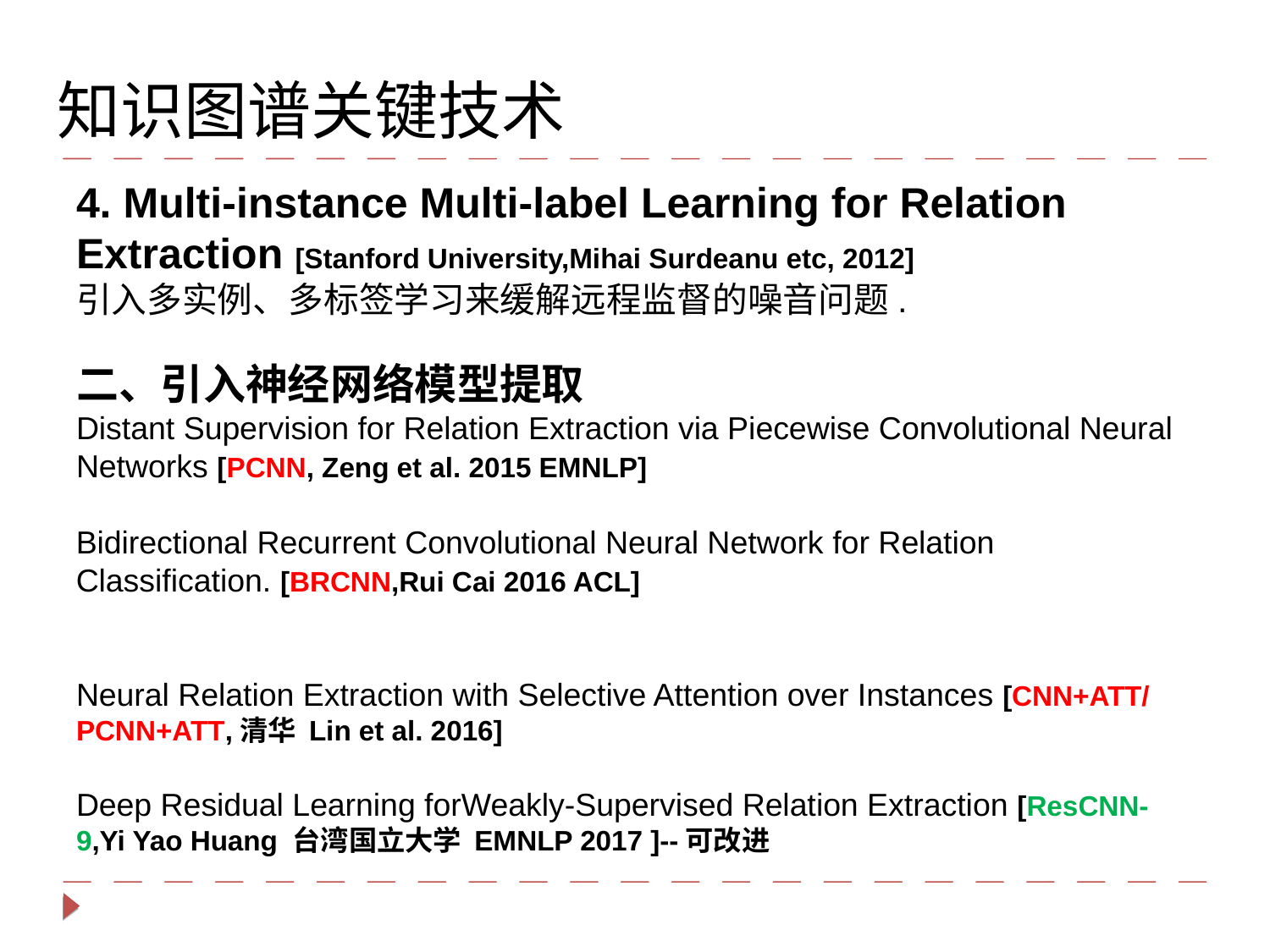

知识图谱关键技术
4. Multi-instance Multi-label Learning for Relation Extraction [Stanford University,Mihai Surdeanu etc, 2012]
引入多实例、多标签学习来缓解远程监督的噪音问题.

二、引入神经网络模型提取
Distant Supervision for Relation Extraction via Piecewise Convolutional Neural Networks [PCNN, Zeng et al. 2015 EMNLP]

Bidirectional Recurrent Convolutional Neural Network for Relation Classification. [BRCNN,Rui Cai 2016 ACL]

Neural Relation Extraction with Selective Attention over Instances [CNN+ATT/ PCNN+ATT,清华 Lin et al. 2016]

Deep Residual Learning forWeakly-Supervised Relation Extraction [ResCNN-9,Yi Yao Huang 台湾国立大学 EMNLP 2017 ]--可改进